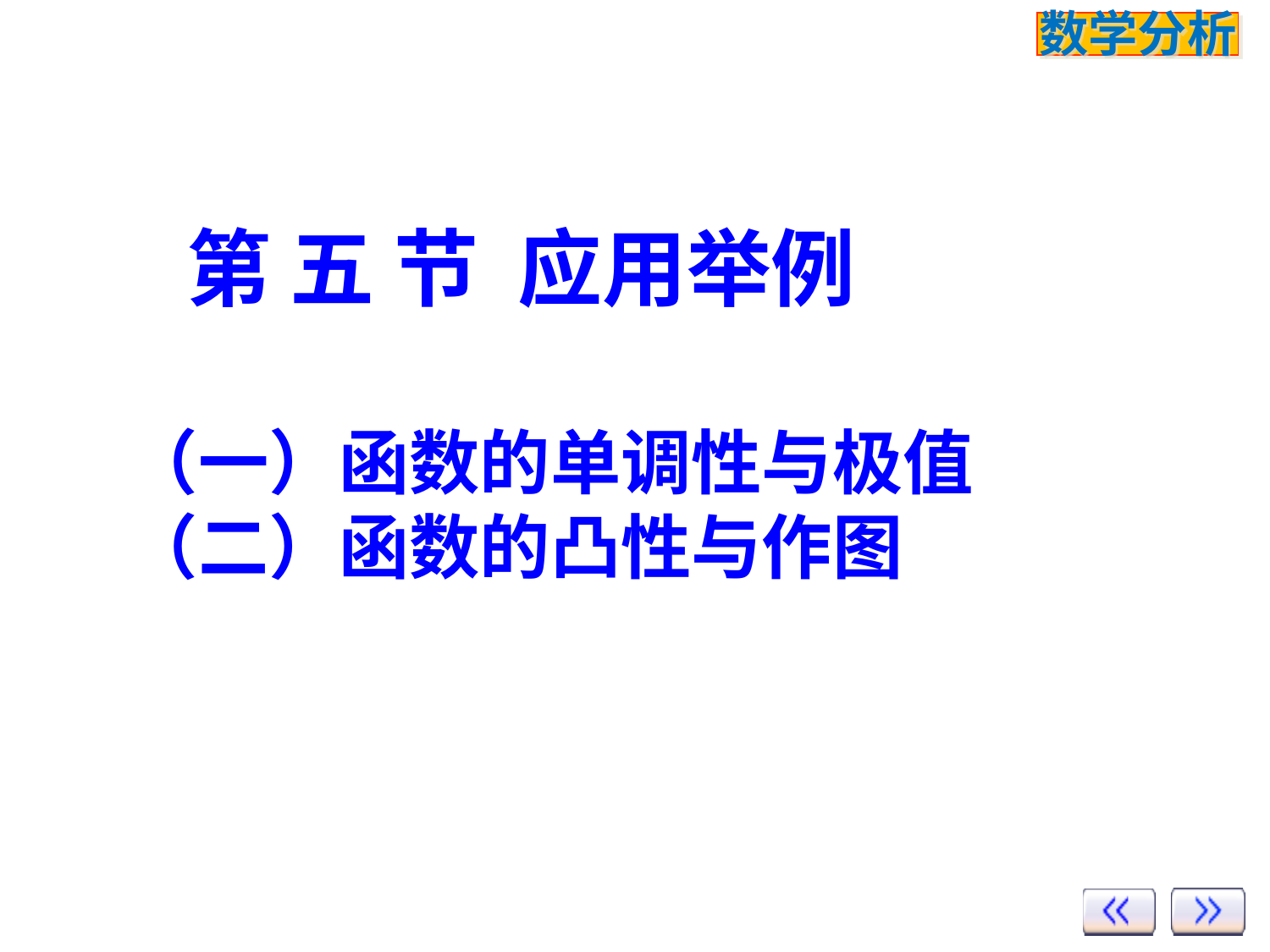

# 第 五 节  应用举例 （一）函数的单调性与极值 （二）函数的凸性与作图